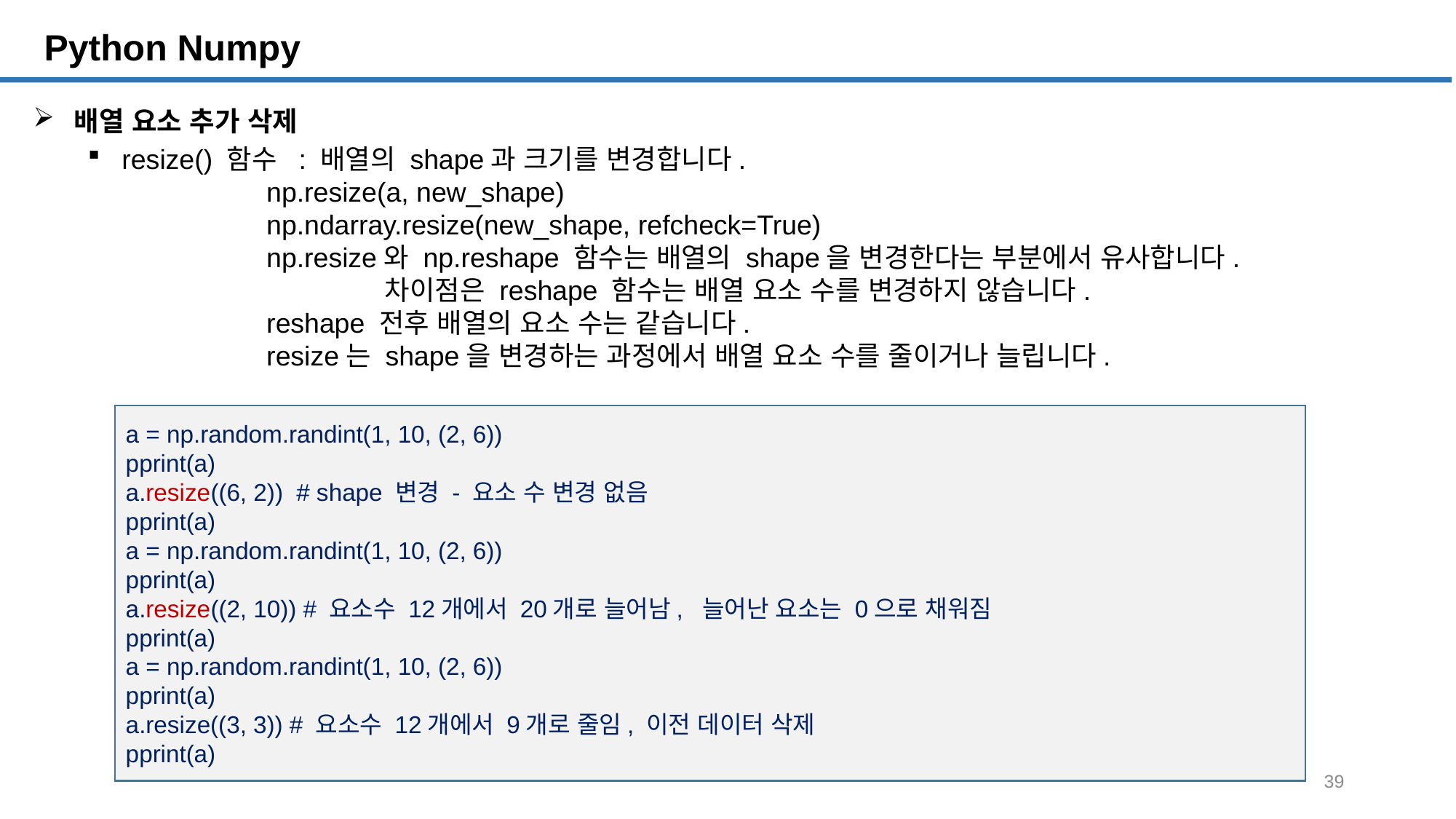

SQL 튜닝 개요
# Python Numpy

배열 요소 추가 삭제
resize() 함수  : 배열의 shape과 크기를 변경합니다.
                   np.resize(a, new_shape)
                   np.ndarray.resize(new_shape, refcheck=True)
                   np.resize와 np.reshape 함수는 배열의 shape을 변경한다는 부분에서 유사합니다.
		     차이점은 reshape 함수는 배열 요소 수를 변경하지 않습니다.
                   reshape 전후 배열의 요소 수는 같습니다.
                   resize는 shape을 변경하는 과정에서 배열 요소 수를 줄이거나 늘립니다.
a = np.random.randint(1, 10, (2, 6))
pprint(a)
a.resize((6, 2))  # shape 변경 - 요소 수 변경 없음
pprint(a)
a = np.random.randint(1, 10, (2, 6))
pprint(a)
a.resize((2, 10)) # 요소수 12개에서 20개로 늘어남,  늘어난 요소는 0으로 채워짐
pprint(a)
a = np.random.randint(1, 10, (2, 6))
pprint(a)
a.resize((3, 3)) # 요소수 12개에서 9개로 줄임, 이전 데이터 삭제
pprint(a)
39